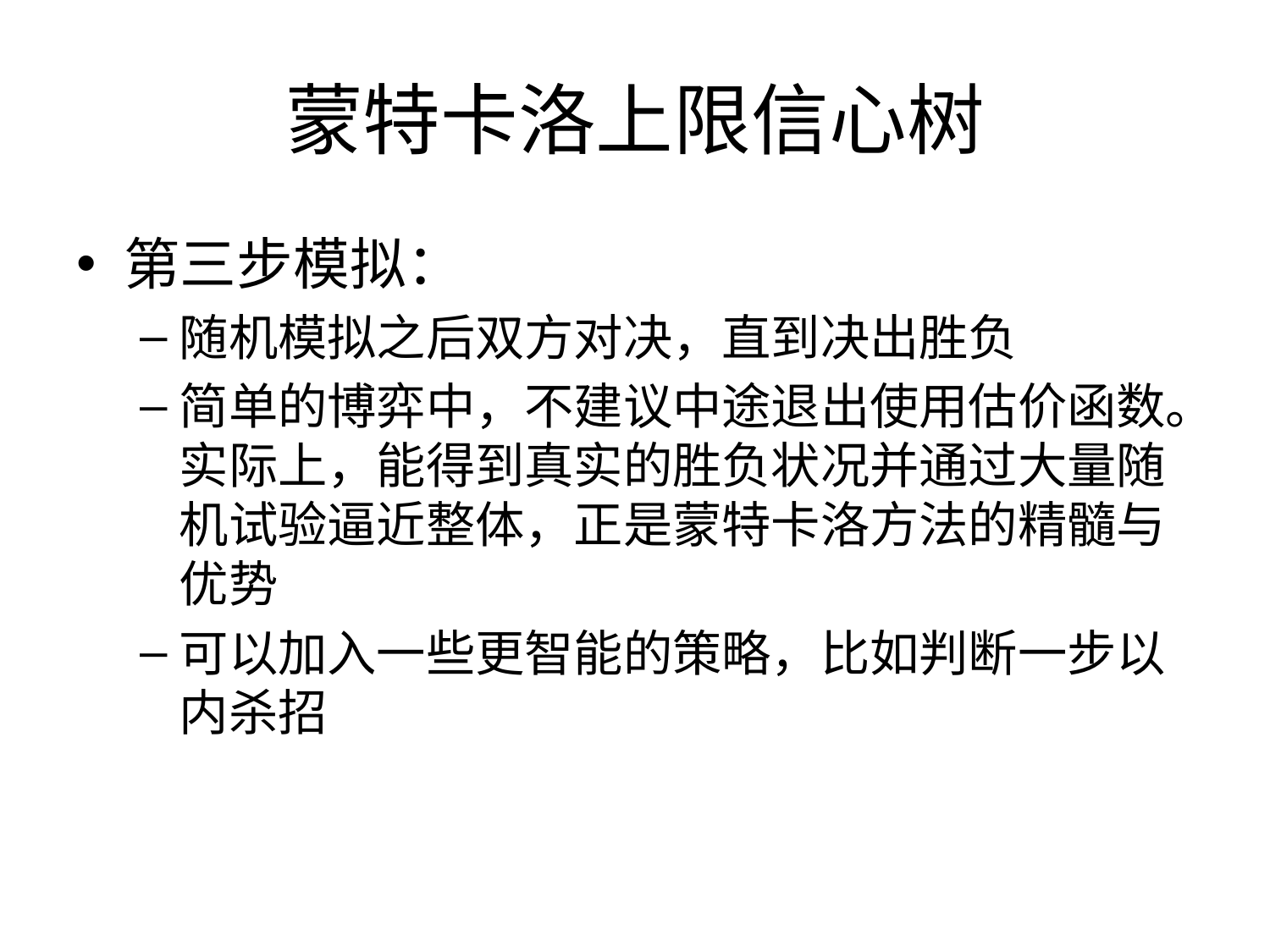

# 蒙特卡洛上限信心树
第三步模拟：
随机模拟之后双方对决，直到决出胜负
简单的博弈中，不建议中途退出使用估价函数。实际上，能得到真实的胜负状况并通过大量随机试验逼近整体，正是蒙特卡洛方法的精髓与优势
可以加入一些更智能的策略，比如判断一步以内杀招